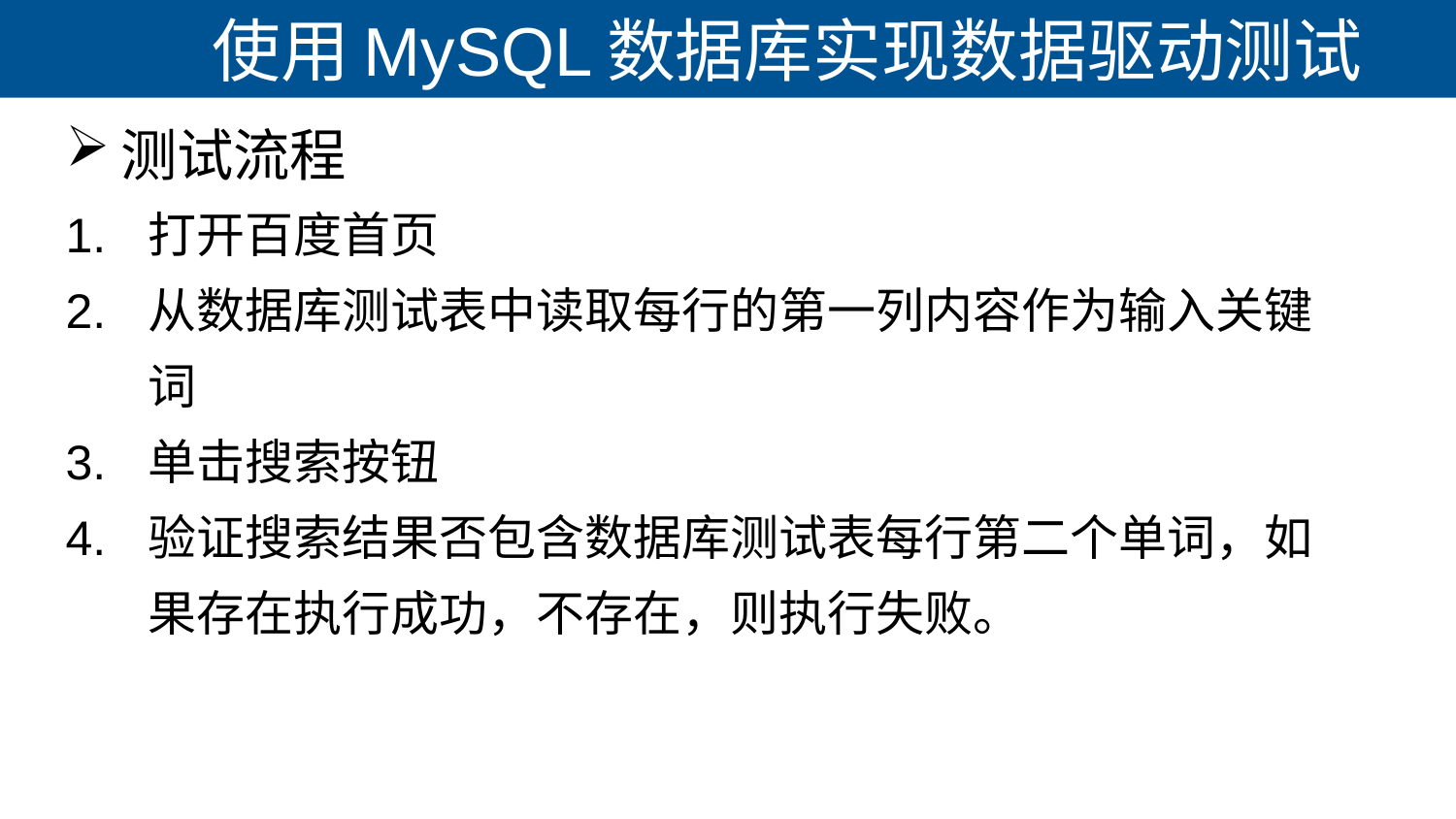

# 使用MySQL数据库实现数据驱动测试
测试流程
打开百度首页
从数据库测试表中读取每行的第一列内容作为输入关键词
单击搜索按钮
验证搜索结果否包含数据库测试表每行第二个单词，如果存在执行成功，不存在，则执行失败。